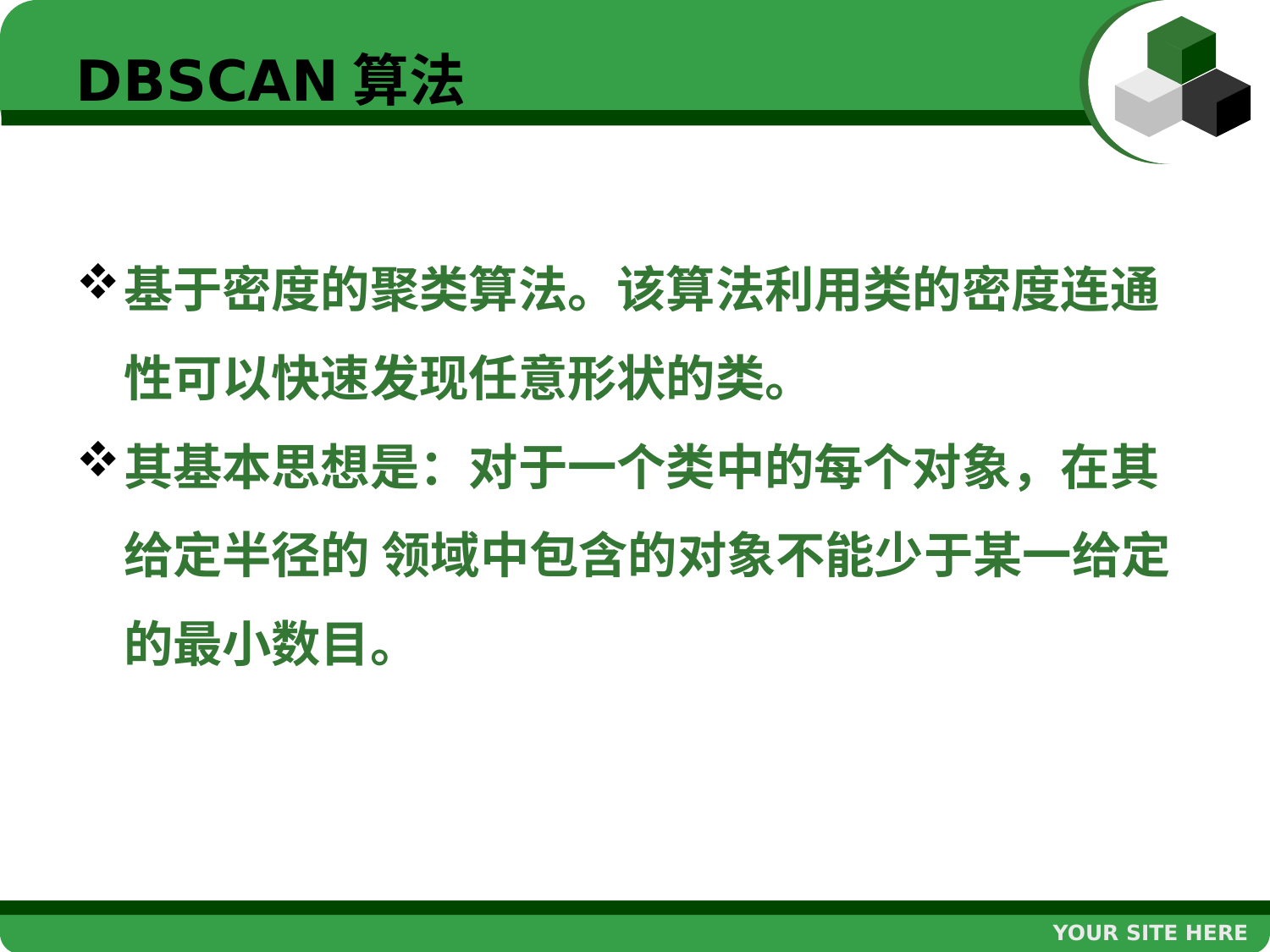

# DBSCAN算法
基于密度的聚类算法。该算法利用类的密度连通性可以快速发现任意形状的类。
其基本思想是：对于一个类中的每个对象，在其给定半径的 领域中包含的对象不能少于某一给定的最小数目。
YOUR SITE HERE